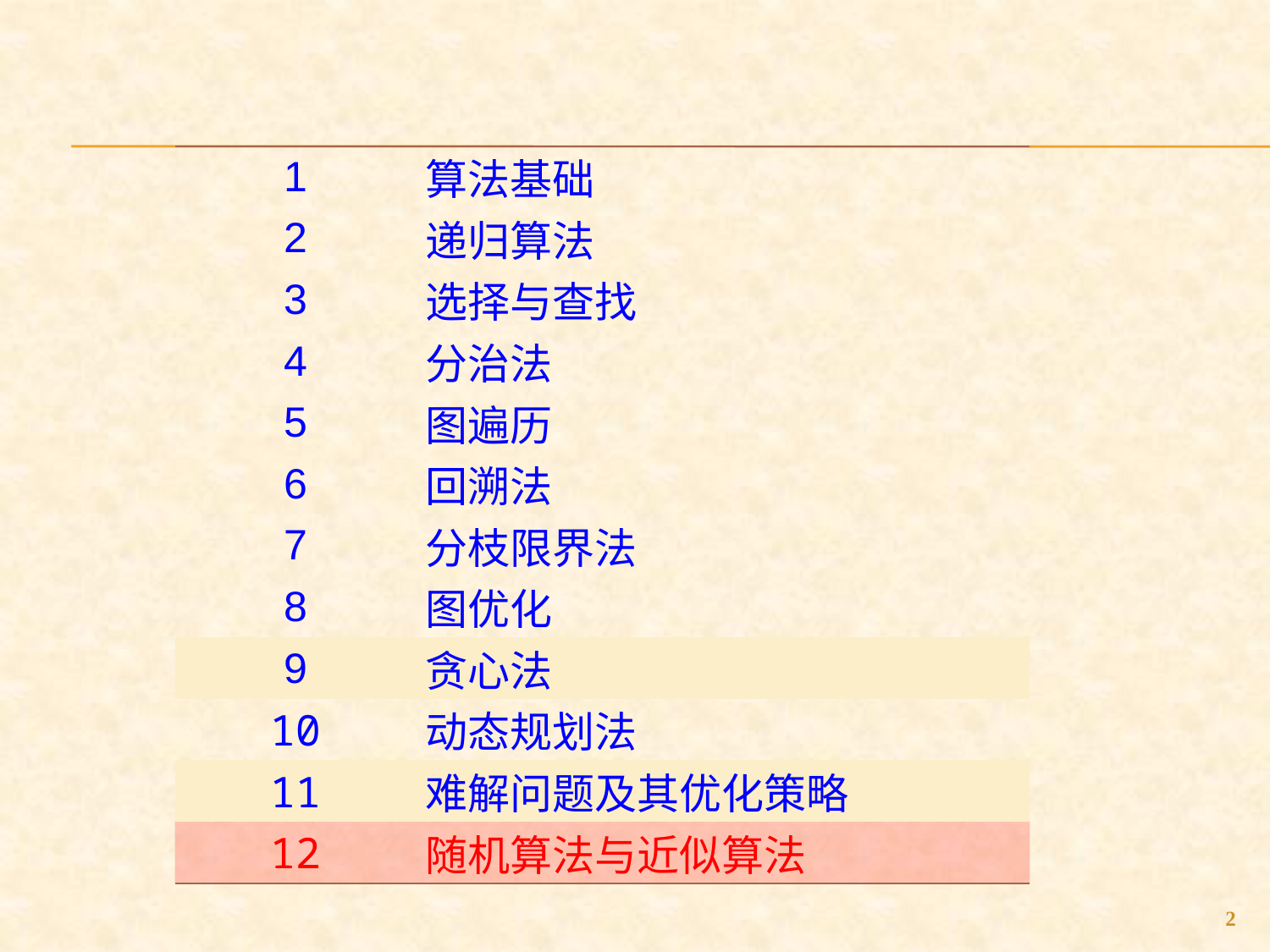

| 1 | 算法基础 |
| --- | --- |
| 2 | 递归算法 |
| 3 | 选择与查找 |
| 4 | 分治法 |
| 5 | 图遍历 |
| 6 | 回溯法 |
| 7 | 分枝限界法 |
| 8 | 图优化 |
| 9 | 贪心法 |
| 10 | 动态规划法 |
| 11 | 难解问题及其优化策略 |
| 12 | 随机算法与近似算法 |
2